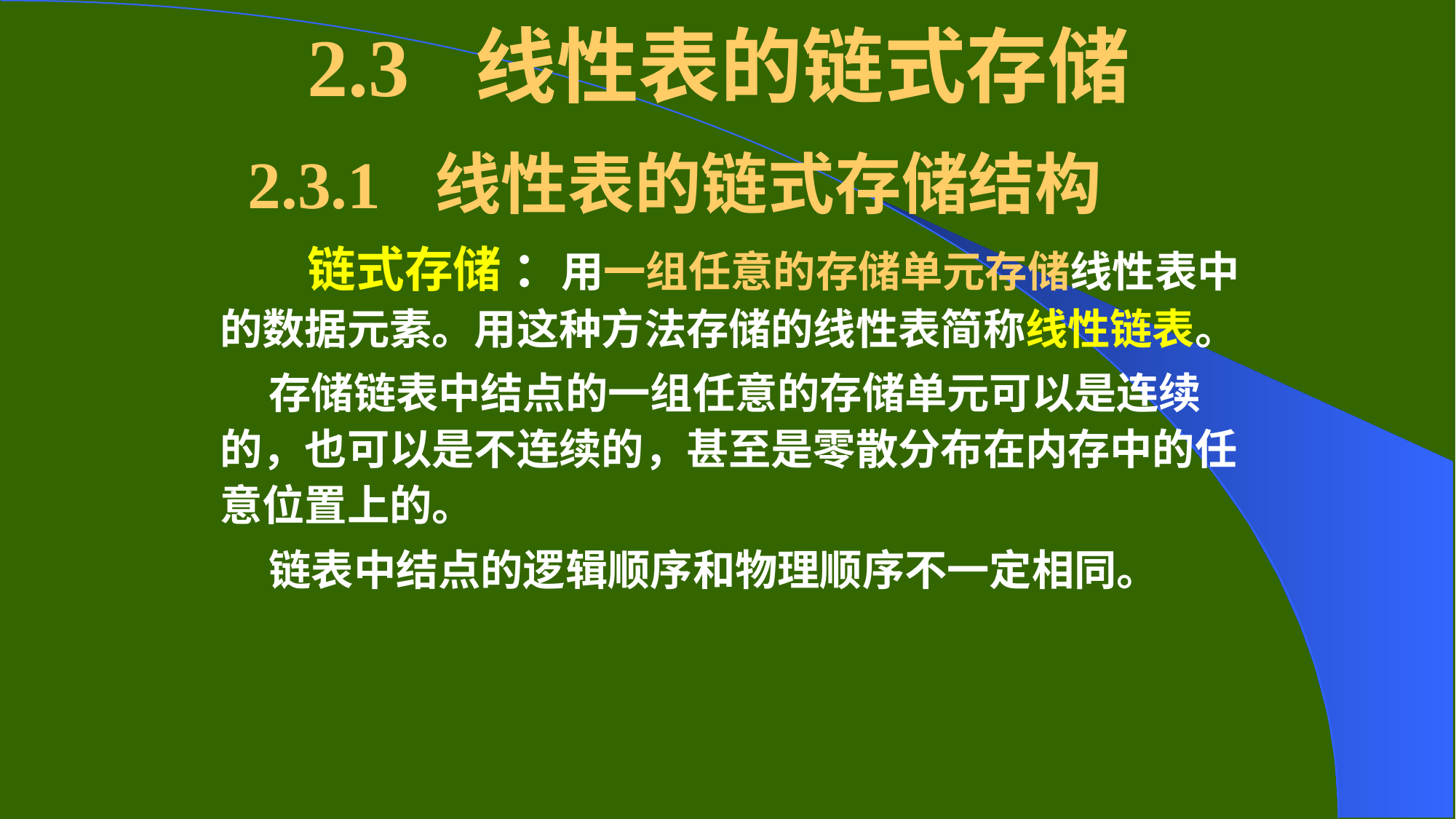

# 2.3  线性表的链式存储
 2.3.1  线性表的链式存储结构
        链式存储 ：用一组任意的存储单元存储线性表中的数据元素。用这种方法存储的线性表简称线性链表。
    存储链表中结点的一组任意的存储单元可以是连续的，也可以是不连续的，甚至是零散分布在内存中的任意位置上的。
    链表中结点的逻辑顺序和物理顺序不一定相同。